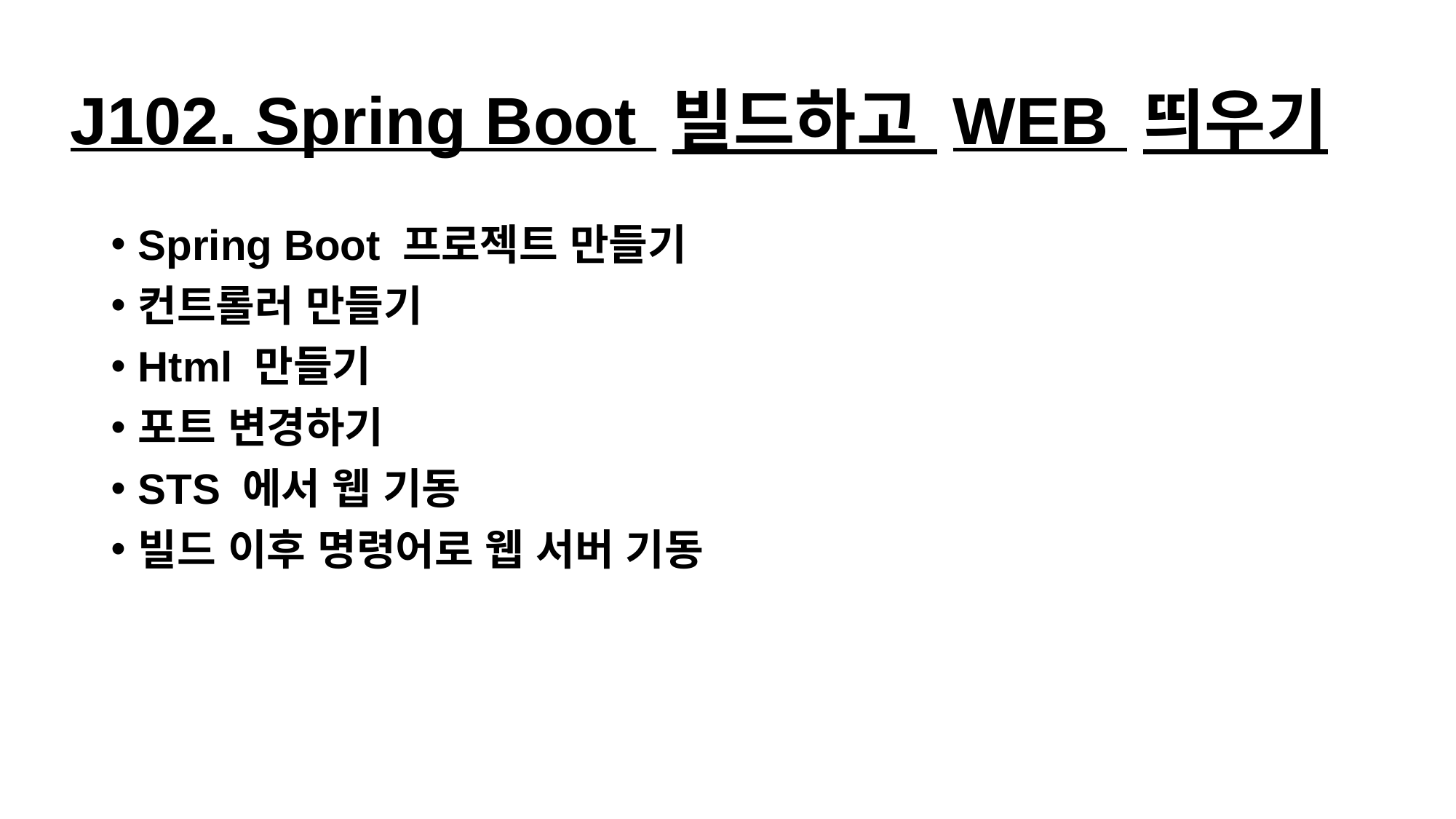

# J102. Spring Boot 빌드하고 WEB 띄우기
Spring Boot 프로젝트 만들기
컨트롤러 만들기
Html 만들기
포트 변경하기
STS 에서 웹 기동
빌드 이후 명령어로 웹 서버 기동